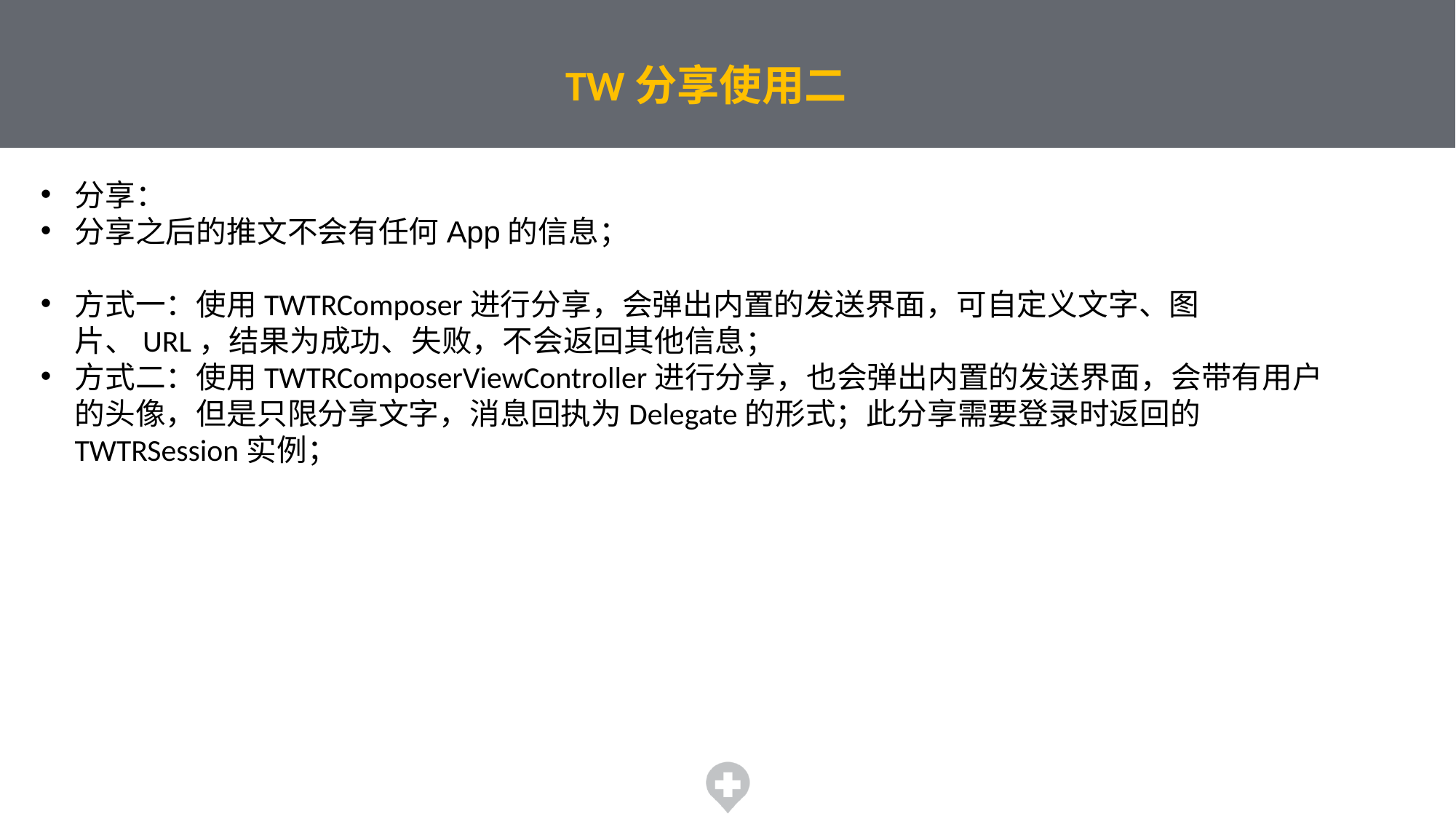

TW分享使用二
分享：
分享之后的推文不会有任何App的信息；

方式一：使用TWTRComposer进行分享，会弹出内置的发送界面，可自定义文字、图片、URL，结果为成功、失败，不会返回其他信息；
方式二：使用TWTRComposerViewController进行分享，也会弹出内置的发送界面，会带有用户的头像，但是只限分享文字，消息回执为Delegate的形式；此分享需要登录时返回的TWTRSession实例；